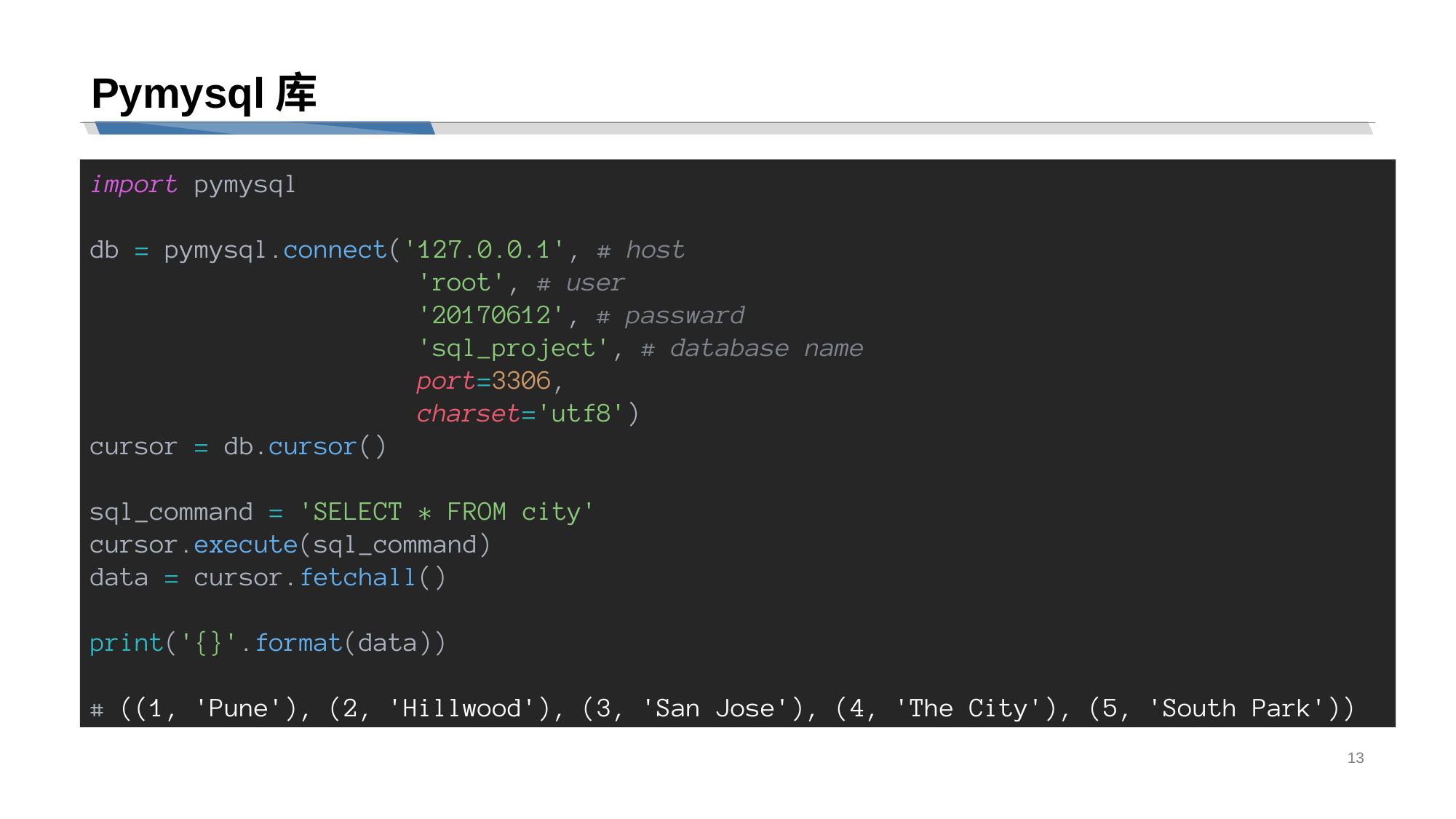

# Pymysql库
import pymysql
db = pymysql.connect('127.0.0.1', # host
			'root', # user
			'20170612', # passward
			'sql_project', # database name
			port=3306,
			charset='utf8')
cursor = db.cursor()
sql_command = 'SELECT * FROM city'
cursor.execute(sql_command)
data = cursor.fetchall()
print('{}'.format(data))
# ((1, 'Pune'), (2, 'Hillwood'), (3, 'San Jose'), (4, 'The City'), (5, 'South Park'))
13